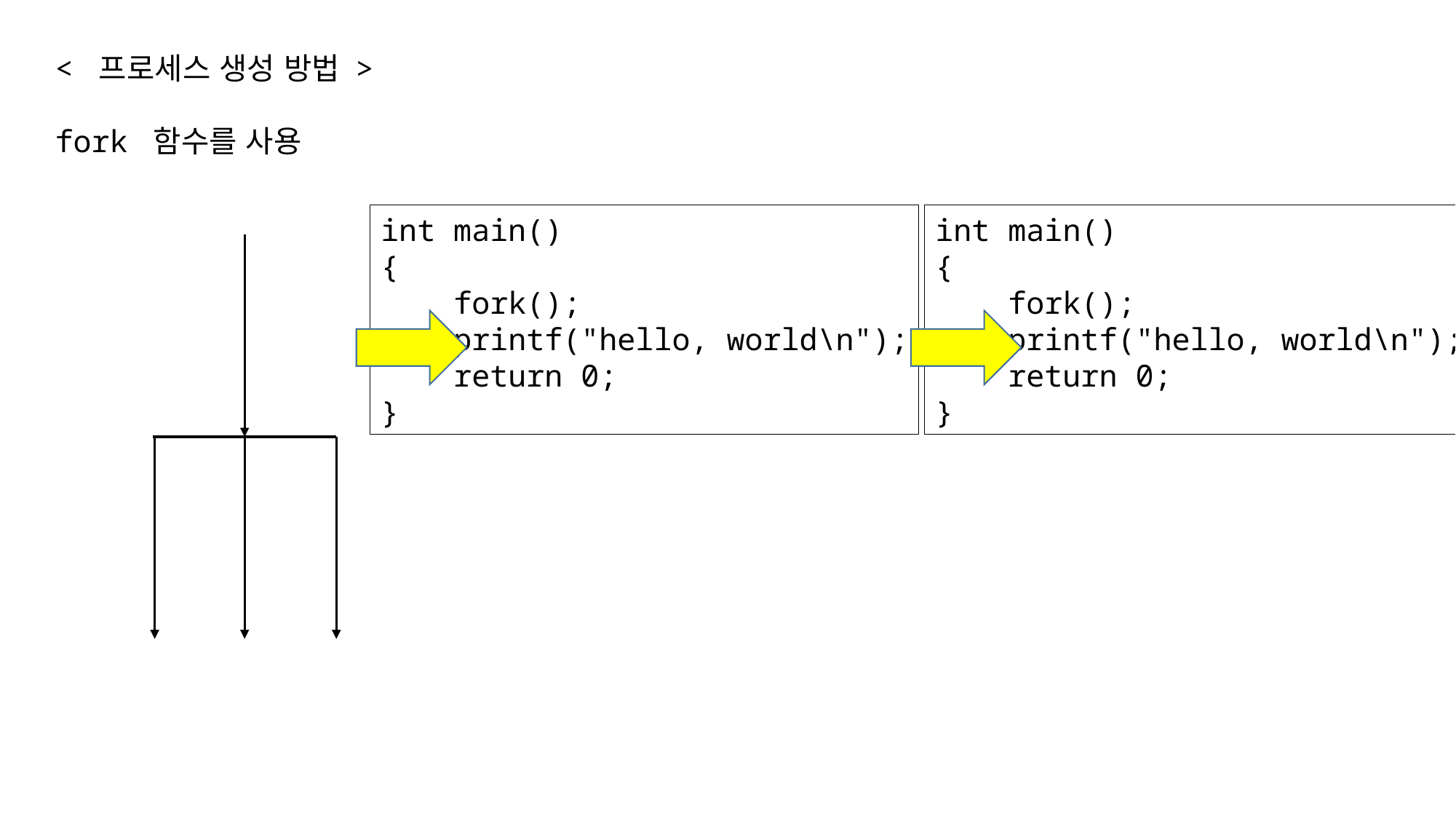

< 프로세스 생성 방법 >

fork 함수를 사용
int main()
{
    fork();
    printf("hello, world\n");
    return 0;
}
int main()
{
    fork();
    printf("hello, world\n");
    return 0;
}